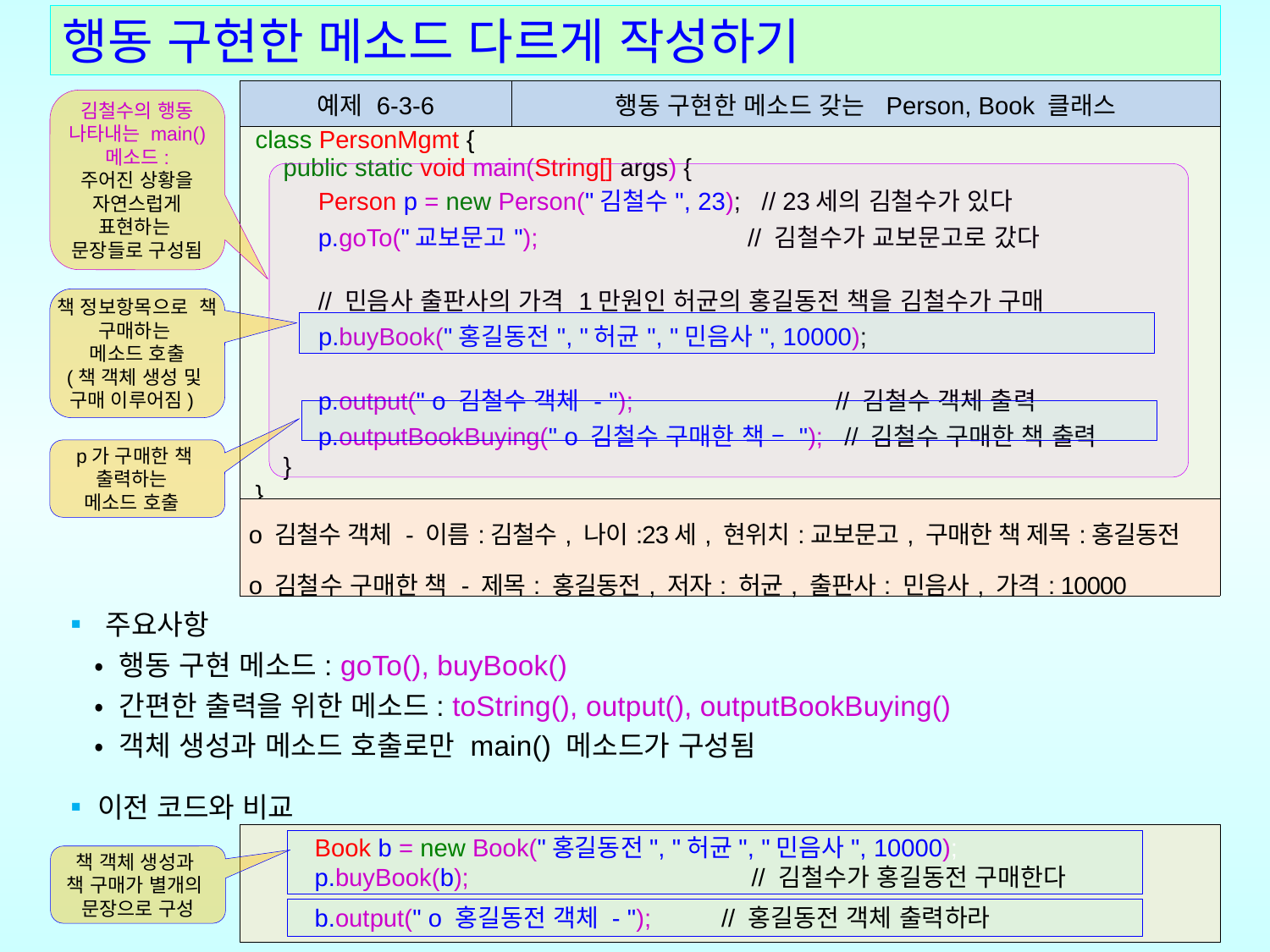

# 행동 구현한 메소드 다르게 작성하기
| 예제 6-3-6 | 행동 구현한 메소드 갖는 Person, Book 클래스 |
| --- | --- |
| class PersonMgmt { public static void main(String[] args) { Person p = new Person("김철수", 23); // 23세의 김철수가 있다 p.goTo("교보문고"); // 김철수가 교보문고로 갔다 // 민음사 출판사의 가격 1만원인 허균의 홍길동전 책을 김철수가 구매 p.buyBook("홍길동전", "허균", "민음사", 10000); p.output(" o 김철수 객체 - "); // 김철수 객체 출력 p.outputBookBuying(" o 김철수 구매한 책 – "); // 김철수 구매한 책 출력 } } |  |
김철수의 행동 나타내는 main() 메소드:
주어진 상황을 자연스럽게 표현하는
문장들로 구성됨

책 정보항목으로  책 구매하는
메소드 호출
(책 객체 생성 및
구매 이루어짐)

p가 구매한 책
출력하는
메소드 호출
| o 김철수 객체 - 이름:김철수, 나이:23세, 현위치:교보문고, 구매한 책 제목:홍길동전 o 김철수 구매한 책 - 제목: 홍길동전, 저자: 허균, 출판사: 민음사, 가격: 10000 |
| --- |
▪ 주요사항
    • 행동 구현 메소드: goTo(), buyBook()
    • 간편한 출력을 위한 메소드: toString(), output(), outputBookBuying()
    • 객체 생성과 메소드 호출로만 main() 메소드가 구성됨
▪이전 코드와 비교

Book b = new Book("홍길동전", "허균", "민음사", 10000);
p.buyBook(b);                    	        // 김철수가 홍길동전 구매한다
책 객체 생성과
책 구매가 별개의
문장으로 구성
b.output(" o 홍길동전 객체 - ");          // 홍길동전 객체 출력하라